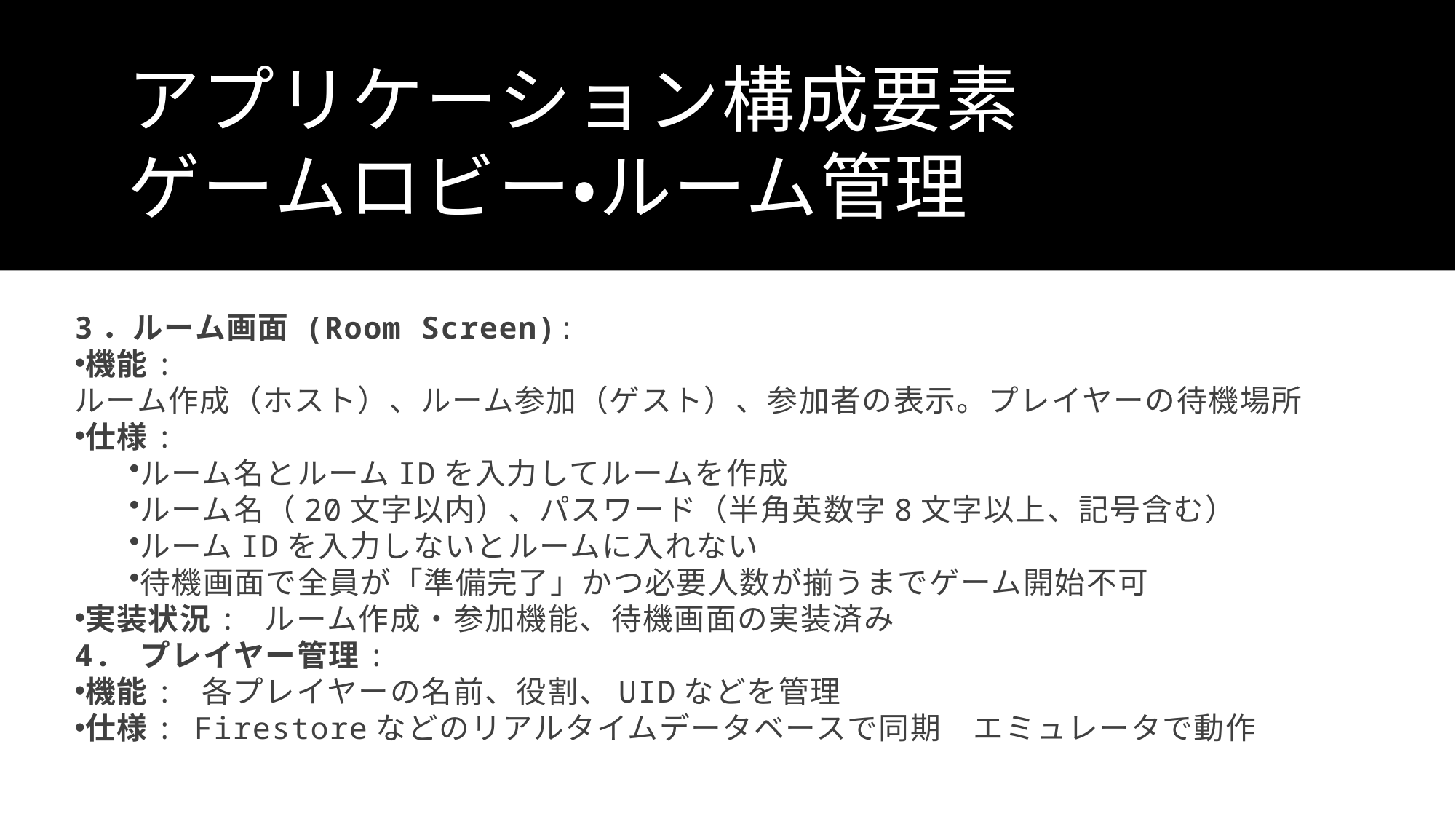

# アプリケーション構成要素 ゲームロビー・ルーム管理
3．ルーム画面 (Room Screen):
機能:
ルーム作成（ホスト）、ルーム参加（ゲスト）、参加者の表示。プレイヤーの待機場所
仕様:
ルーム名とルームIDを入力してルームを作成
ルーム名（20文字以内）、パスワード（半角英数字8文字以上、記号含む）
ルームIDを入力しないとルームに入れない
待機画面で全員が「準備完了」かつ必要人数が揃うまでゲーム開始不可
実装状況: ルーム作成・参加機能、待機画面の実装済み
4. プレイヤー管理:
機能: 各プレイヤーの名前、役割、UIDなどを管理
仕様: Firestoreなどのリアルタイムデータベースで同期　エミュレータで動作